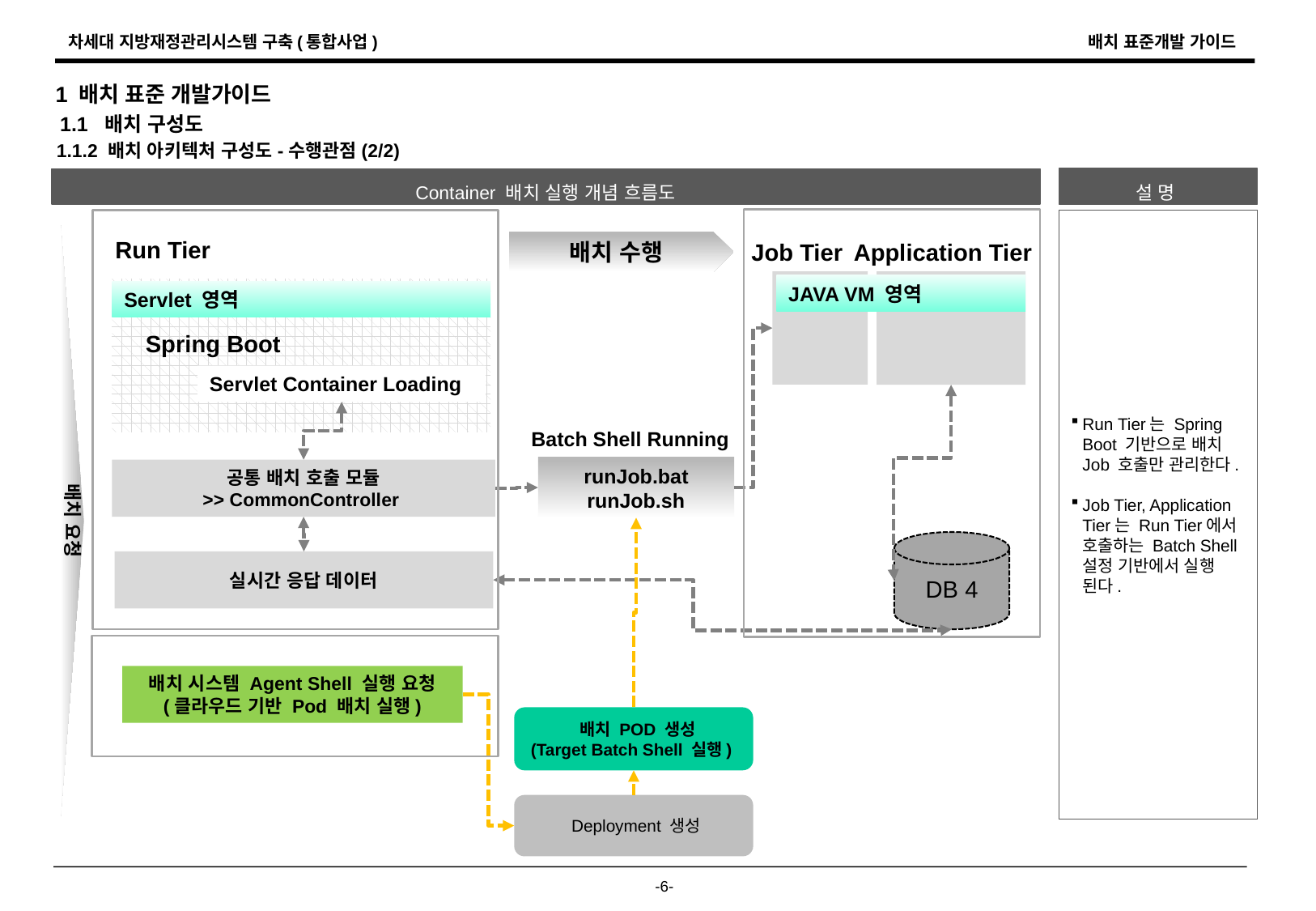

1 배치 표준 개발가이드
1.1  배치 구성도
1.1.2 배치 아키텍처 구성도-수행관점(2/2)
설 명
Container 배치 실행 개념 흐름도

Run Tier는 Spring Boot 기반으로 배치 Job 호출만 관리한다.

Job Tier, Application Tier는 Run Tier에서 호출하는 Batch Shell 설정 기반에서 실행 된다.

Run Tier
배치 수행
Job Tier
Application Tier

JAVA VM 영역

Servlet 영역
Spring Boot
Servlet Container Loading
Batch Shell Running
runJob.bat
runJob.sh
공통 배치 호출 모듈
>> CommonController
배치 요청

DB 4
실시간 응답 데이터

배치 시스템 Agent Shell 실행 요청
(클라우드 기반 Pod 배치 실행)
 배치 POD 생성
(Target Batch Shell 실행)
 Deployment 생성